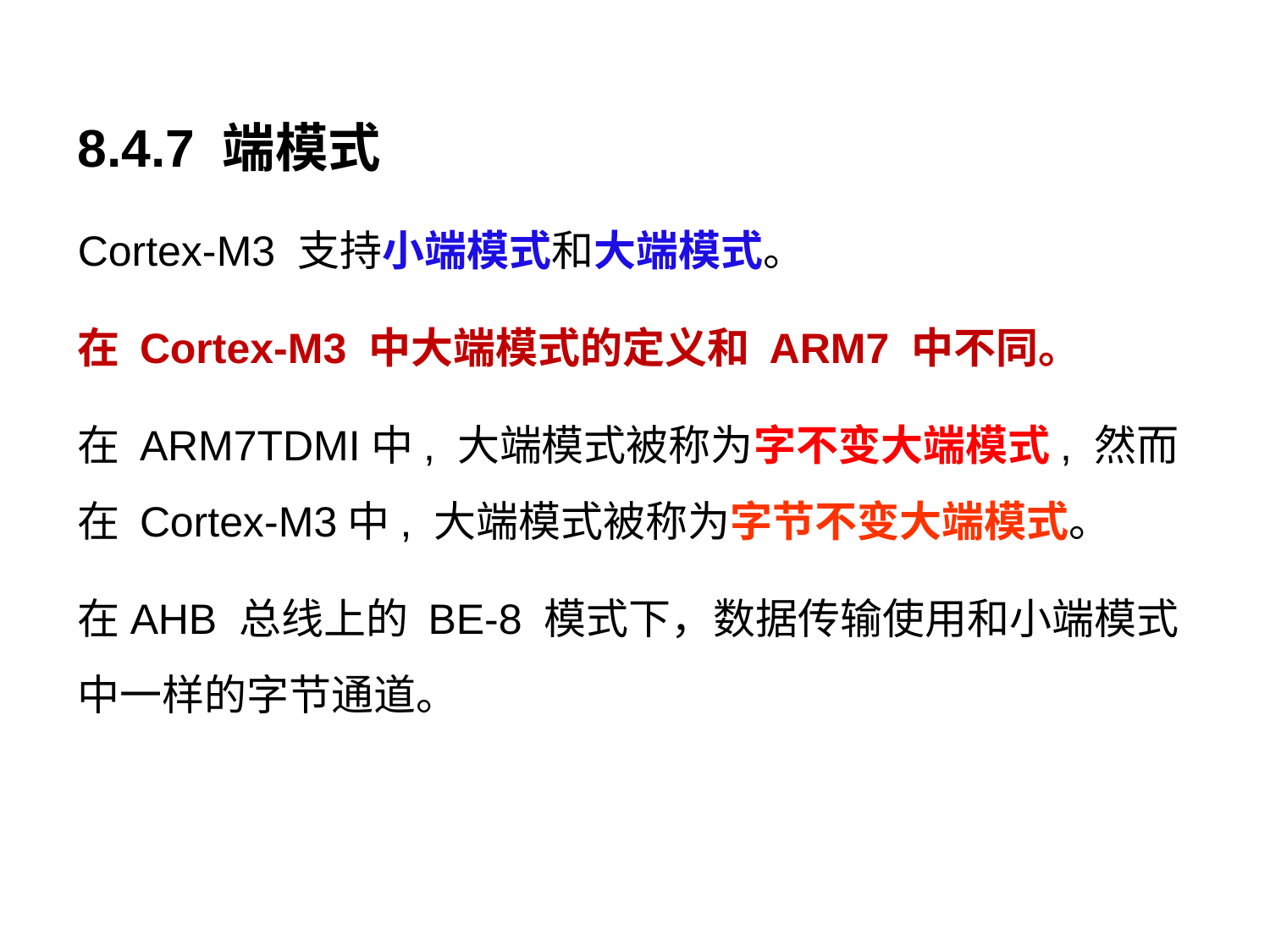

8.4.7 端模式
Cortex-M3 支持小端模式和大端模式。
在 Cortex-M3 中大端模式的定义和 ARM7 中不同。
在 ARM7TDMI中, 大端模式被称为字不变大端模式, 然而在 Cortex-M3中, 大端模式被称为字节不变大端模式。
在AHB 总线上的 BE-8 模式下，数据传输使用和小端模式中一样的字节通道。